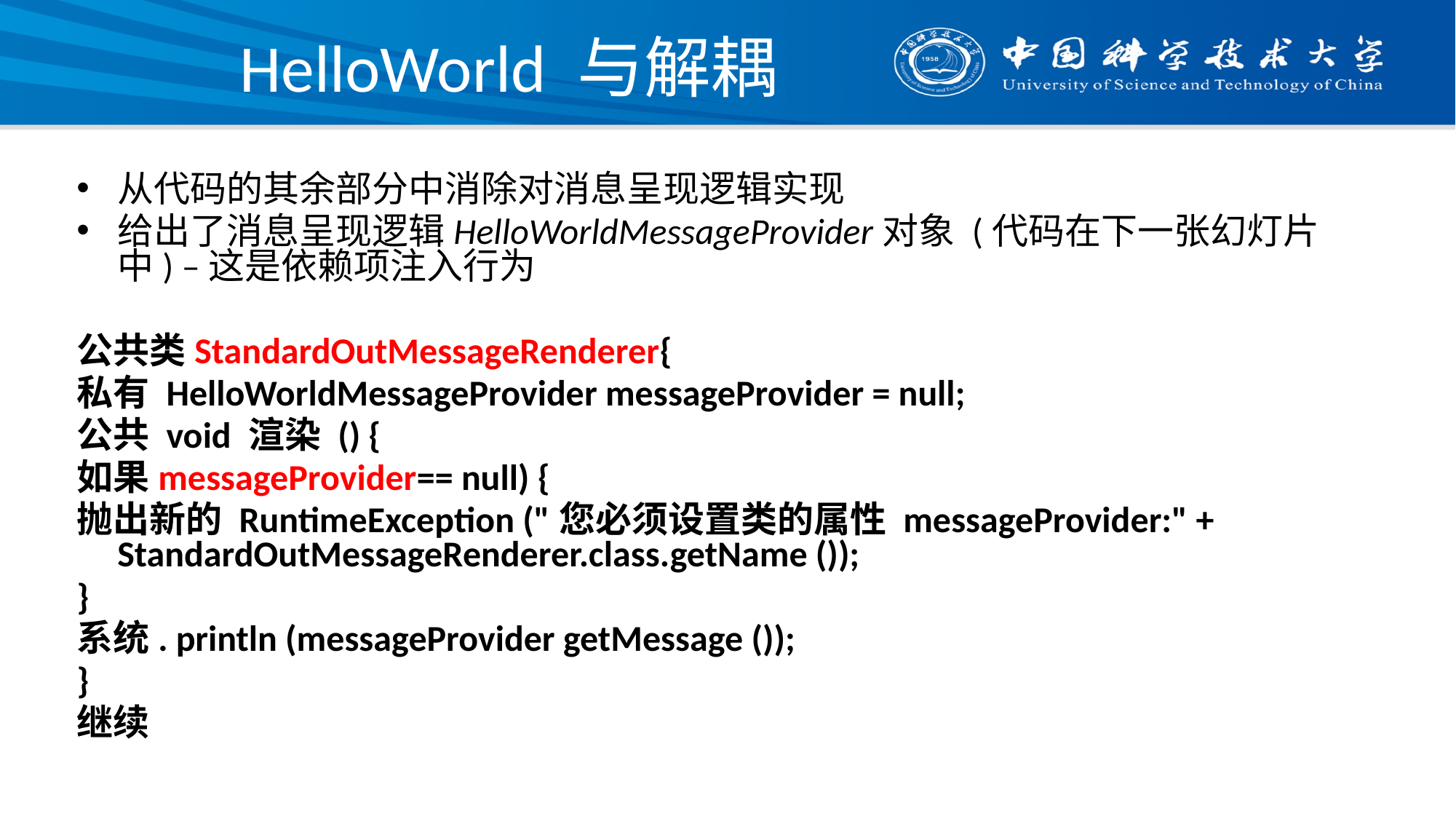

# HelloWorld 与解耦
从代码的其余部分中消除对消息呈现逻辑实现
给出了消息呈现逻辑HelloWorldMessageProvider对象 (代码在下一张幻灯片中) –这是依赖项注入行为

公共类StandardOutMessageRenderer{
私有 HelloWorldMessageProvider messageProvider = null;
公共 void 渲染 () {
如果messageProvider== null) {
抛出新的 RuntimeException ("您必须设置类的属性 messageProvider:" + StandardOutMessageRenderer.class.getName ());
}
系统. println (messageProvider getMessage ());
}
继续